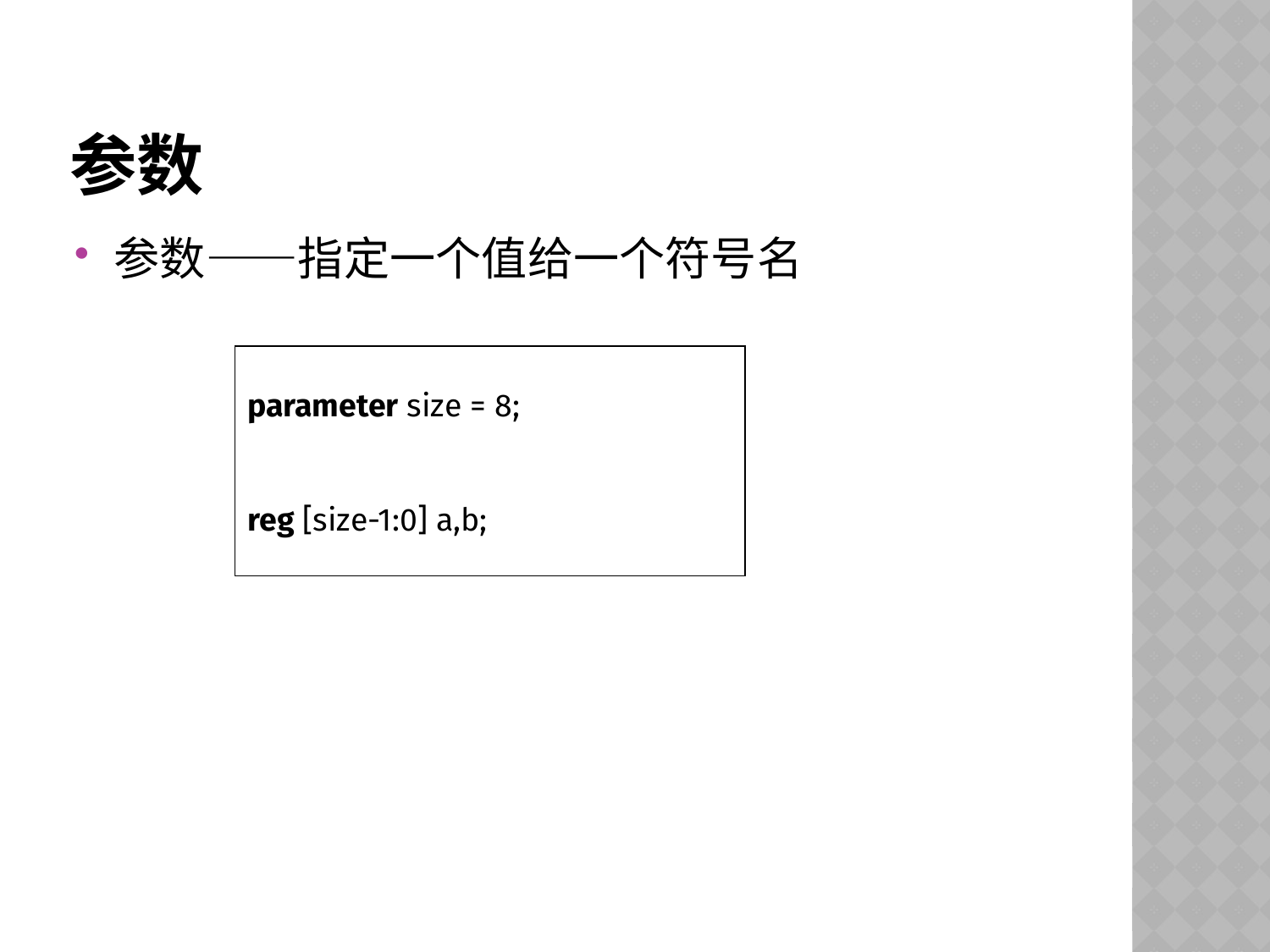

# 参数
参数——指定一个值给一个符号名

parameter size = 8;

reg [size-1:0] a,b;